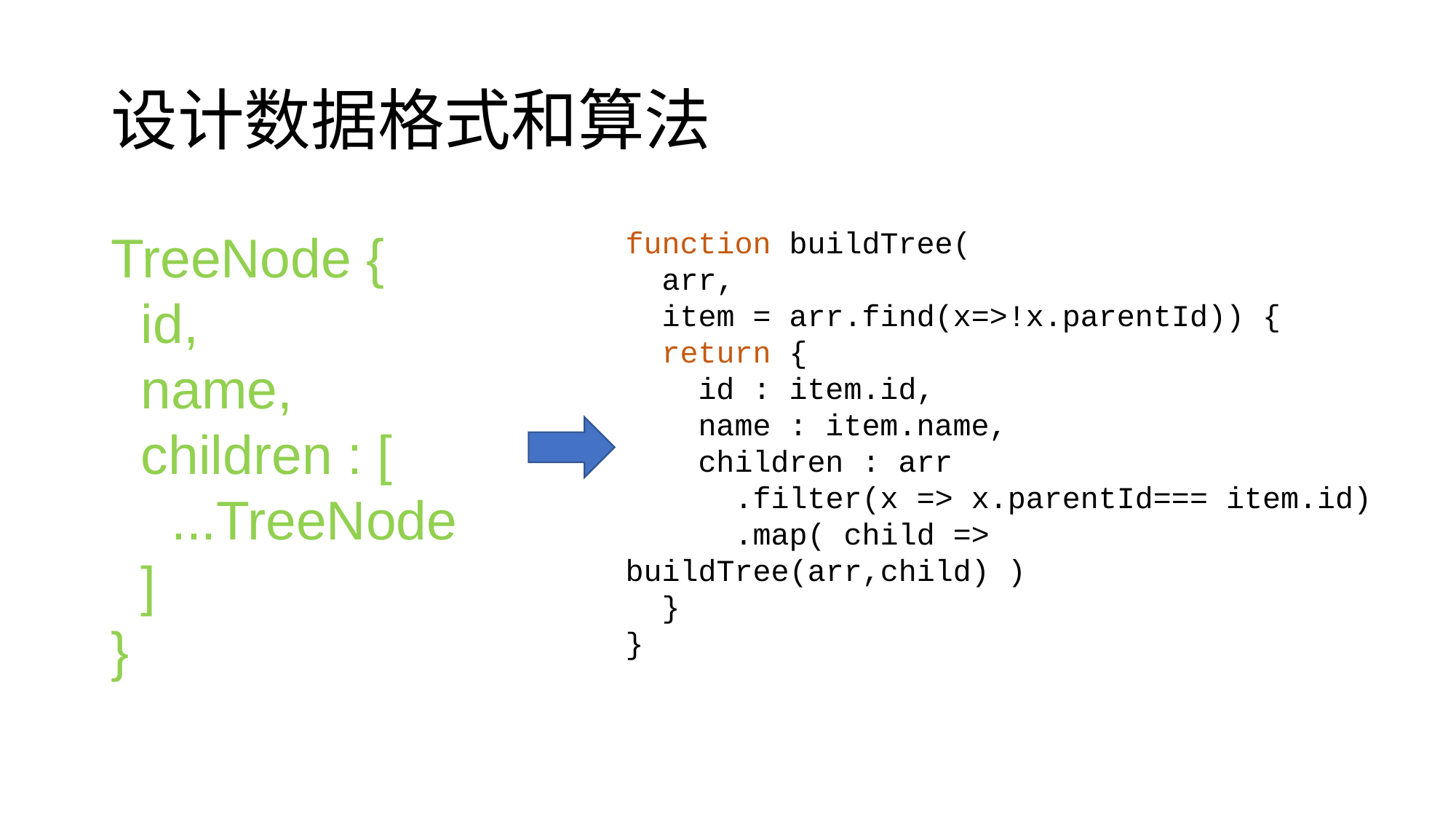

# 设计数据格式和算法
function buildTree(
  arr,
  item = arr.find(x=>!x.parentId)) {
  return {
    id : item.id,
    name : item.name,
    children : arr
      .filter(x => x.parentId=== item.id)
	.map( child => buildTree(arr,child) )
  }
}
TreeNode {
  id,
  name,
  children : [
    ...TreeNode
  ]
}